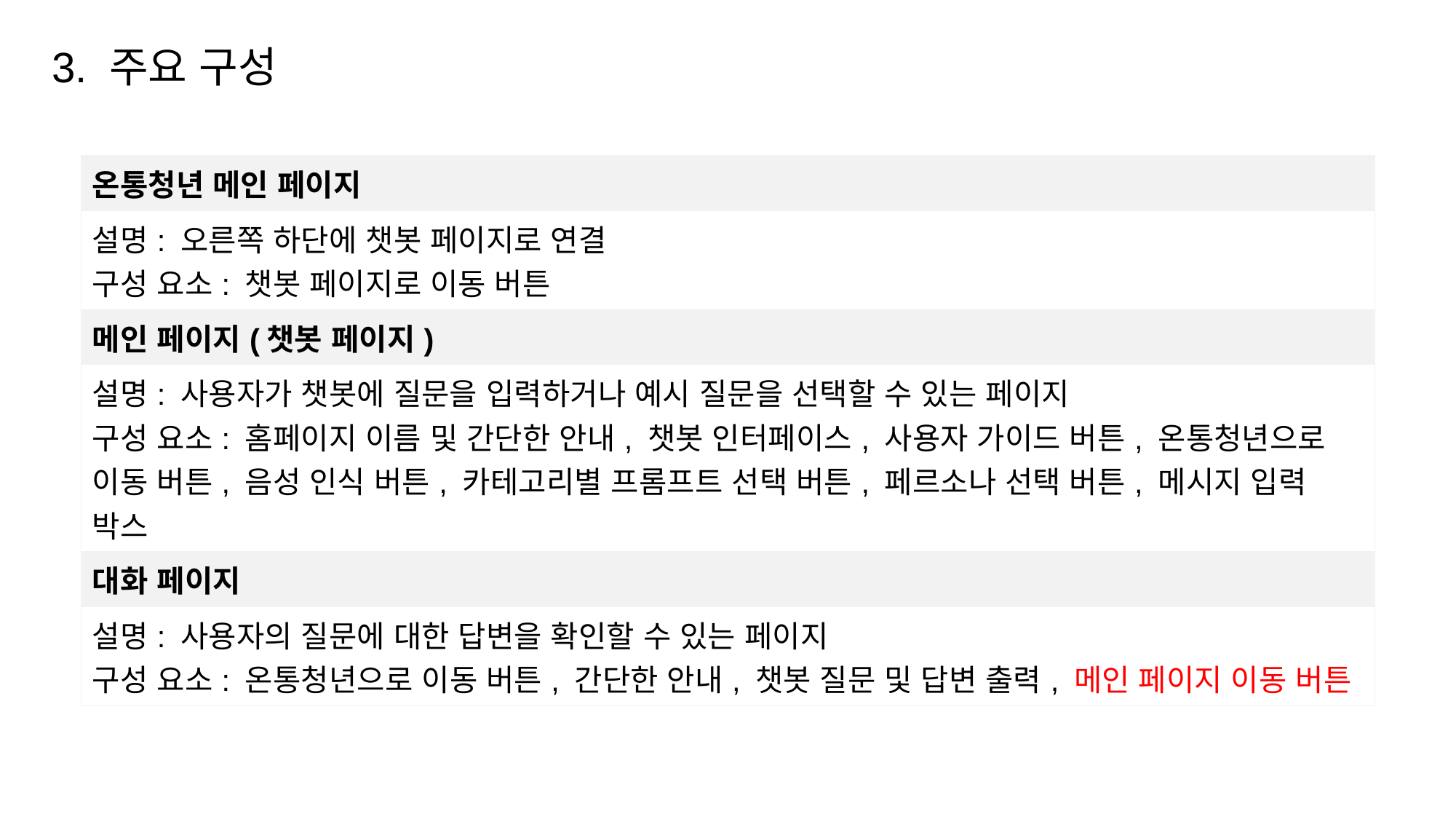

# 3. 주요 구성
| 온통청년 메인 페이지 |
| --- |
| 설명: 오른쪽 하단에 챗봇 페이지로 연결 구성 요소: 챗봇 페이지로 이동 버튼 |
| 메인 페이지(챗봇 페이지) |
| 설명: 사용자가 챗봇에 질문을 입력하거나 예시 질문을 선택할 수 있는 페이지 구성 요소: 홈페이지 이름 및 간단한 안내, 챗봇 인터페이스, 사용자 가이드 버튼, 온통청년으로 이동 버튼, 음성 인식 버튼, 카테고리별 프롬프트 선택 버튼, 페르소나 선택 버튼, 메시지 입력 박스 |
| 대화 페이지 |
| 설명: 사용자의 질문에 대한 답변을 확인할 수 있는 페이지 구성 요소: 온통청년으로 이동 버튼, 간단한 안내, 챗봇 질문 및 답변 출력, 메인 페이지 이동 버튼 |